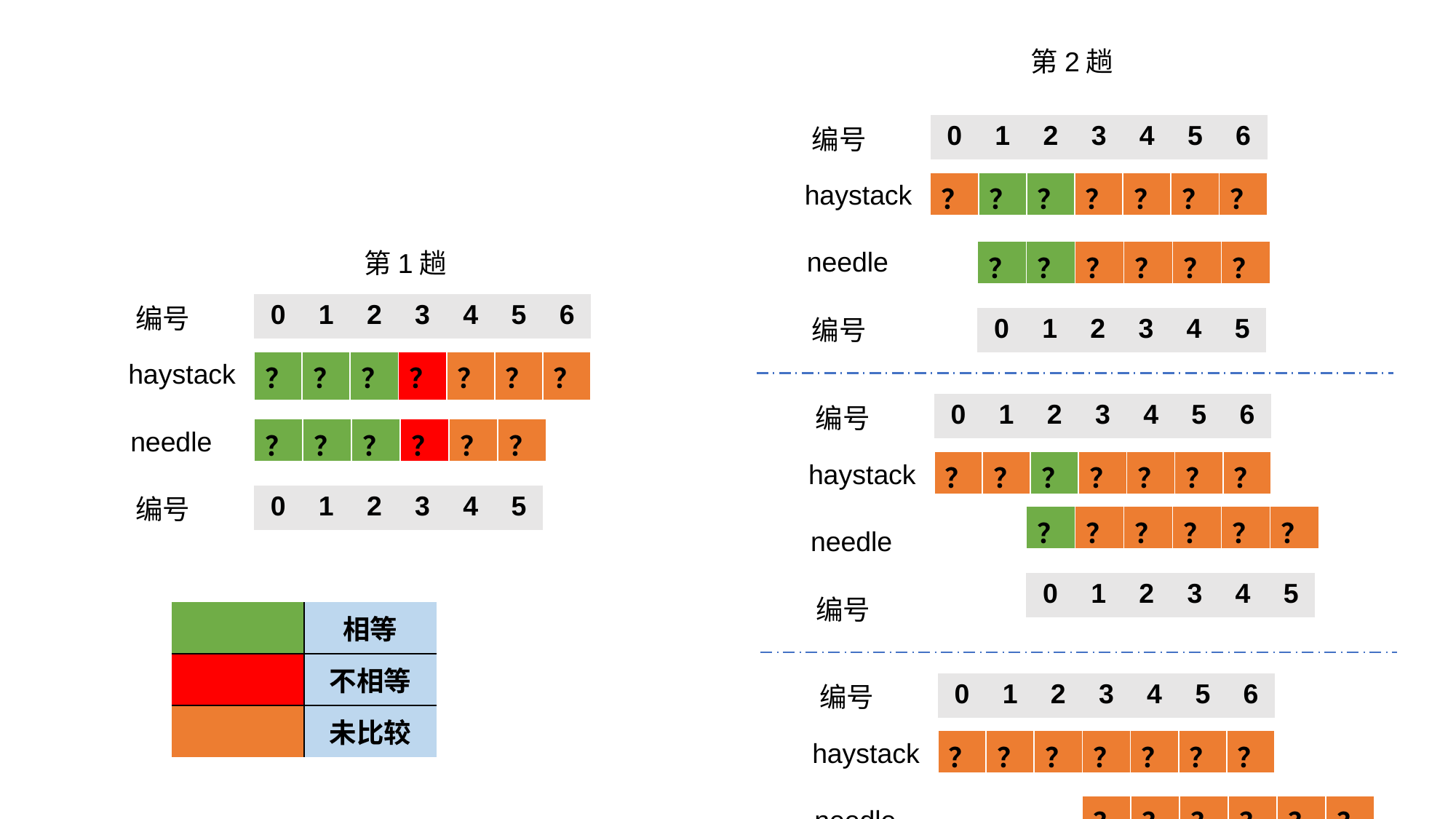

第2趟
| 0 | 1 | 2 | 3 | 4 | 5 | 6 |
| --- | --- | --- | --- | --- | --- | --- |
编号
| ？ | ？ | ？ | ？ | ？ | ？ | ？ |
| --- | --- | --- | --- | --- | --- | --- |
haystack
needle
第1趟
| ？ | ？ | ？ | ？ | ？ | ？ |
| --- | --- | --- | --- | --- | --- |
| 0 | 1 | 2 | 3 | 4 | 5 | 6 |
| --- | --- | --- | --- | --- | --- | --- |
编号
| 0 | 1 | 2 | 3 | 4 | 5 |
| --- | --- | --- | --- | --- | --- |
编号
| ？ | ？ | ？ | ？ | ？ | ？ | ？ |
| --- | --- | --- | --- | --- | --- | --- |
haystack
| 0 | 1 | 2 | 3 | 4 | 5 | 6 |
| --- | --- | --- | --- | --- | --- | --- |
编号
| ？ | ？ | ？ | ？ | ？ | ？ |
| --- | --- | --- | --- | --- | --- |
needle
| ？ | ？ | ？ | ？ | ？ | ？ | ？ |
| --- | --- | --- | --- | --- | --- | --- |
haystack
| 0 | 1 | 2 | 3 | 4 | 5 |
| --- | --- | --- | --- | --- | --- |
编号
| ？ | ？ | ？ | ？ | ？ | ？ |
| --- | --- | --- | --- | --- | --- |
needle
| 0 | 1 | 2 | 3 | 4 | 5 |
| --- | --- | --- | --- | --- | --- |
编号
|  | 相等 |
| --- | --- |
|  | 不相等 |
|  | 未比较 |
| 0 | 1 | 2 | 3 | 4 | 5 | 6 |
| --- | --- | --- | --- | --- | --- | --- |
编号
| ？ | ？ | ？ | ？ | ？ | ？ | ？ |
| --- | --- | --- | --- | --- | --- | --- |
haystack
| ？ | ？ | ？ | ？ | ？ | ？ |
| --- | --- | --- | --- | --- | --- |
needle
| 0 | 1 | 2 | 3 | 4 | 5 |
| --- | --- | --- | --- | --- | --- |
编号